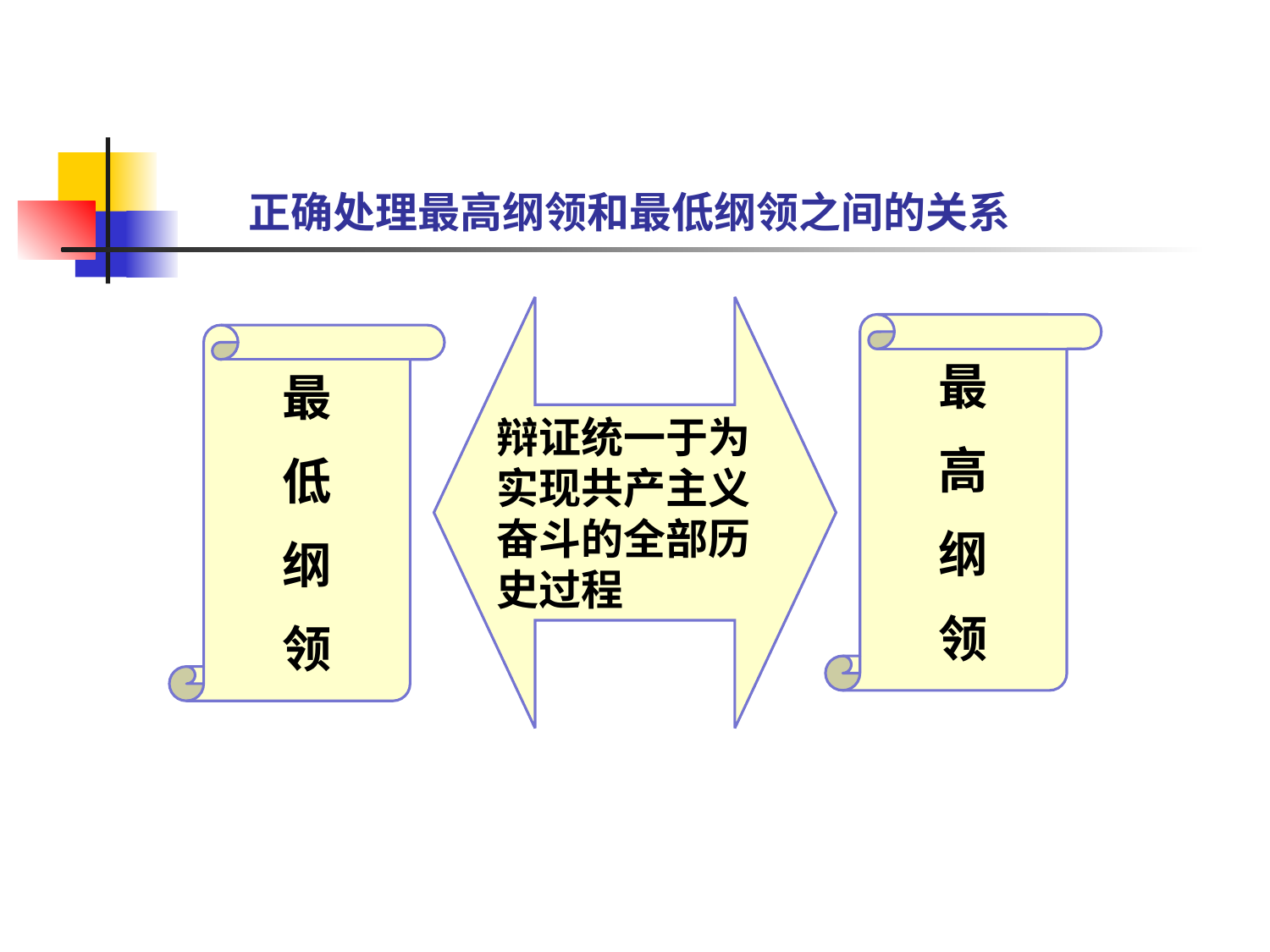

正确处理最高纲领和最低纲领之间的关系

辩证统一于为实现共产主义奋斗的全部历史过程
最
高
纲
领
最
低
纲
领